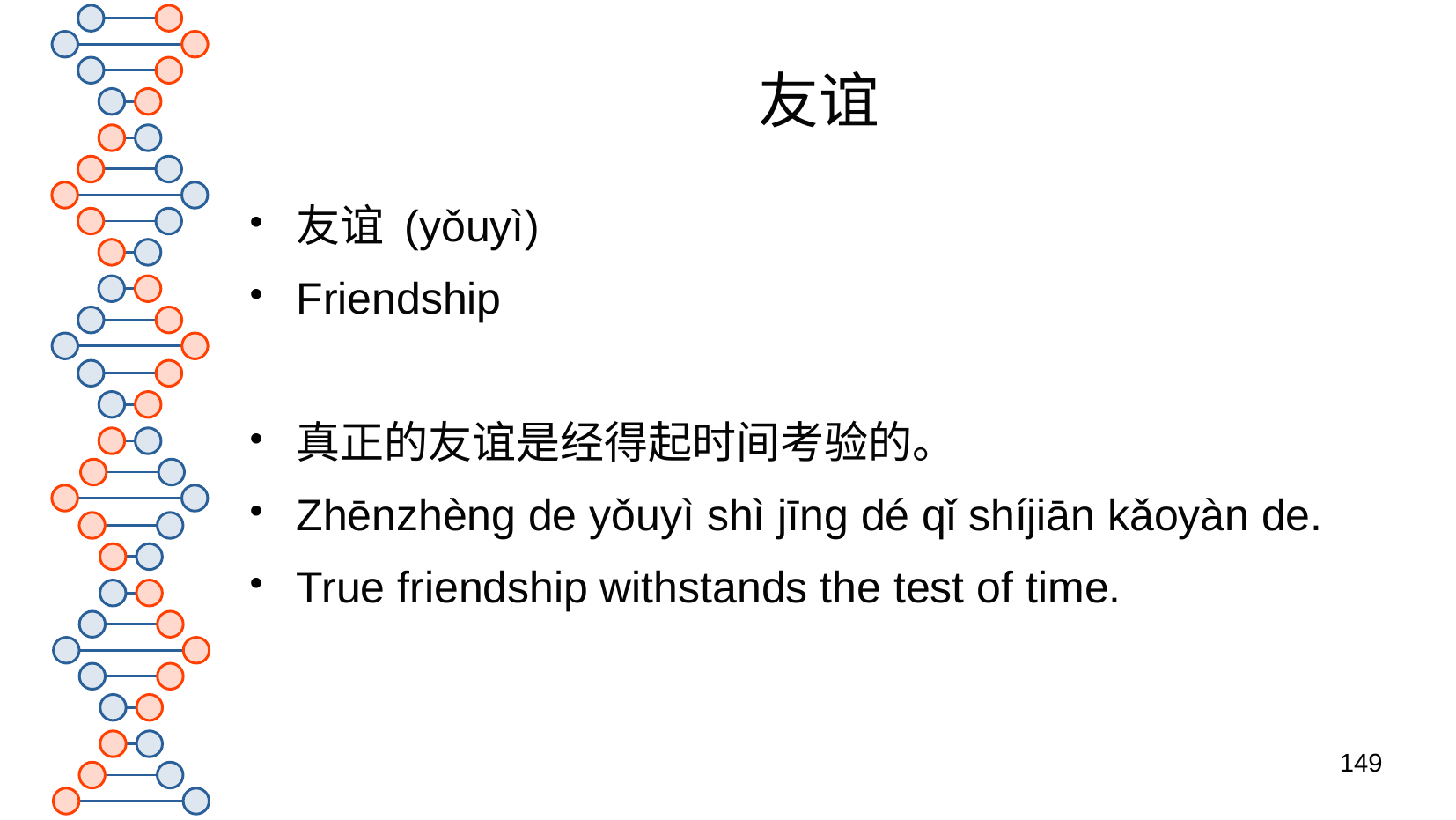

# 友谊
友谊 (yǒuyì)
Friendship

真正的友谊是经得起时间考验的。
Zhēnzhèng de yǒuyì shì jīng dé qǐ shíjiān kǎoyàn de.
True friendship withstands the test of time.

149